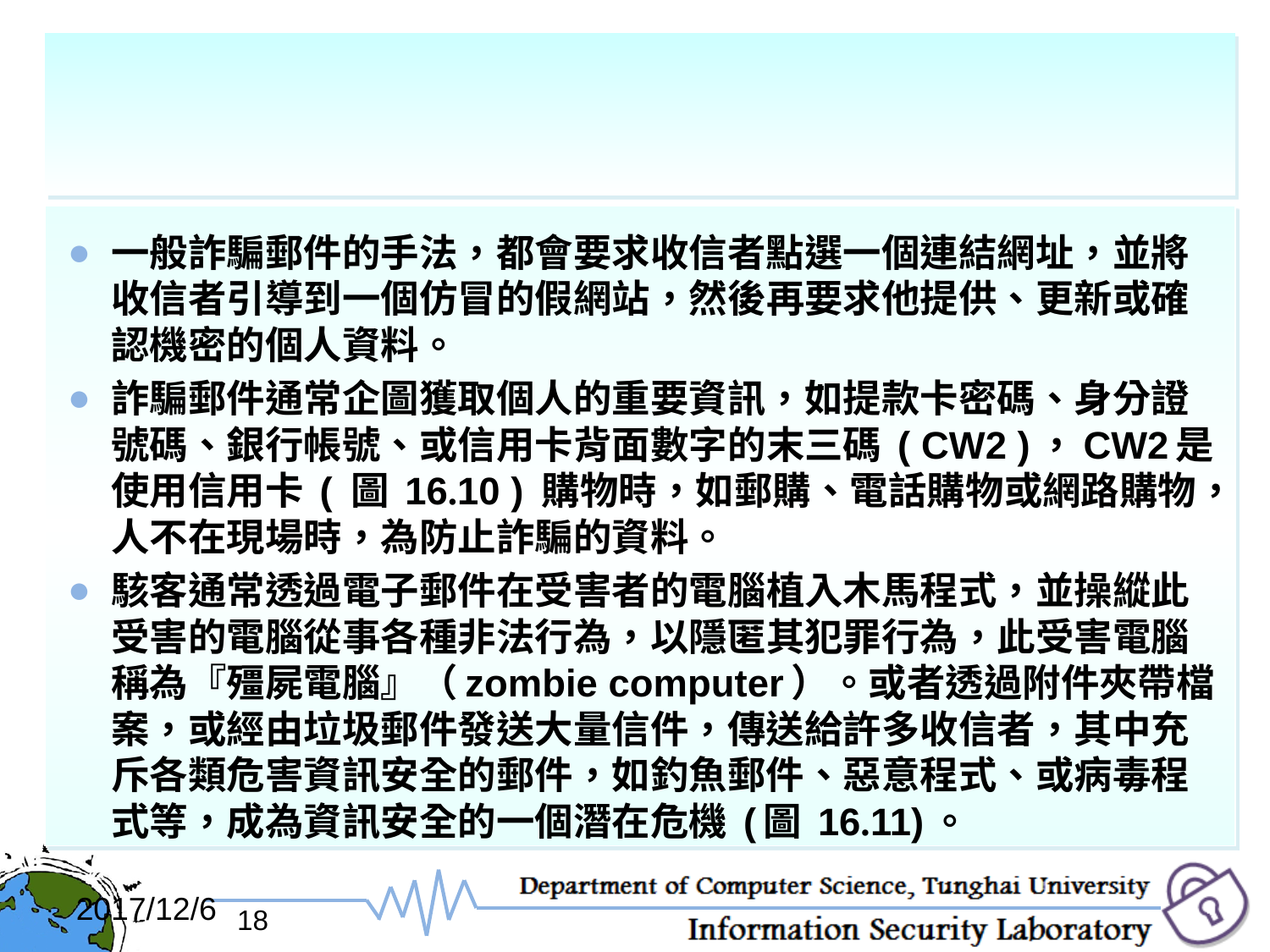

#
一般詐騙郵件的手法，都會要求收信者點選一個連結網址，並將收信者引導到一個仿冒的假網站，然後再要求他提供、更新或確認機密的個人資料。
詐騙郵件通常企圖獲取個人的重要資訊，如提款卡密碼、身分證號碼、銀行帳號、或信用卡背面數字的末三碼 ( CW2 )，CW2是使用信用卡 ( 圖 16.10 ) 購物時，如郵購、電話購物或網路購物，人不在現場時，為防止詐騙的資料。
駭客通常透過電子郵件在受害者的電腦植入木馬程式，並操縱此受害的電腦從事各種非法行為，以隱匿其犯罪行為，此受害電腦稱為『殭屍電腦』（zombie computer）。或者透過附件夾帶檔案，或經由垃圾郵件發送大量信件，傳送給許多收信者，其中充斥各類危害資訊安全的郵件，如釣魚郵件、惡意程式、或病毒程式等，成為資訊安全的一個潛在危機 (圖 16.11)。
2017/12/6
18